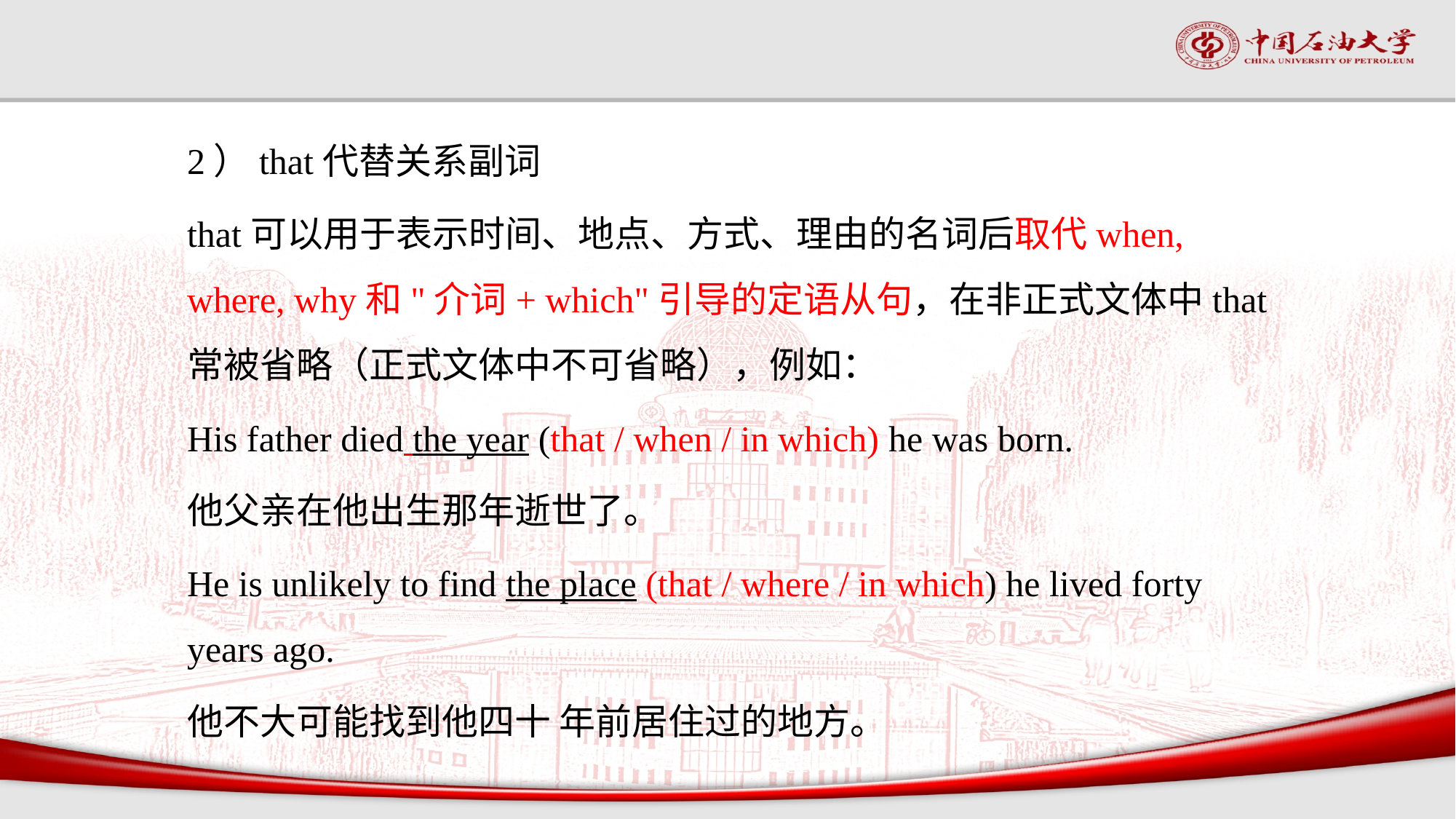

#
2）that代替关系副词
that可以用于表示时间、地点、方式、理由的名词后取代when, where, why和"介词+ which"引导的定语从句，在非正式文体中that常被省略（正式文体中不可省略），例如：
His father died the year (that / when / in which) he was born.
他父亲在他出生那年逝世了。
He is unlikely to find the place (that / where / in which) he lived forty years ago.
他不大可能找到他四十 年前居住过的地方。